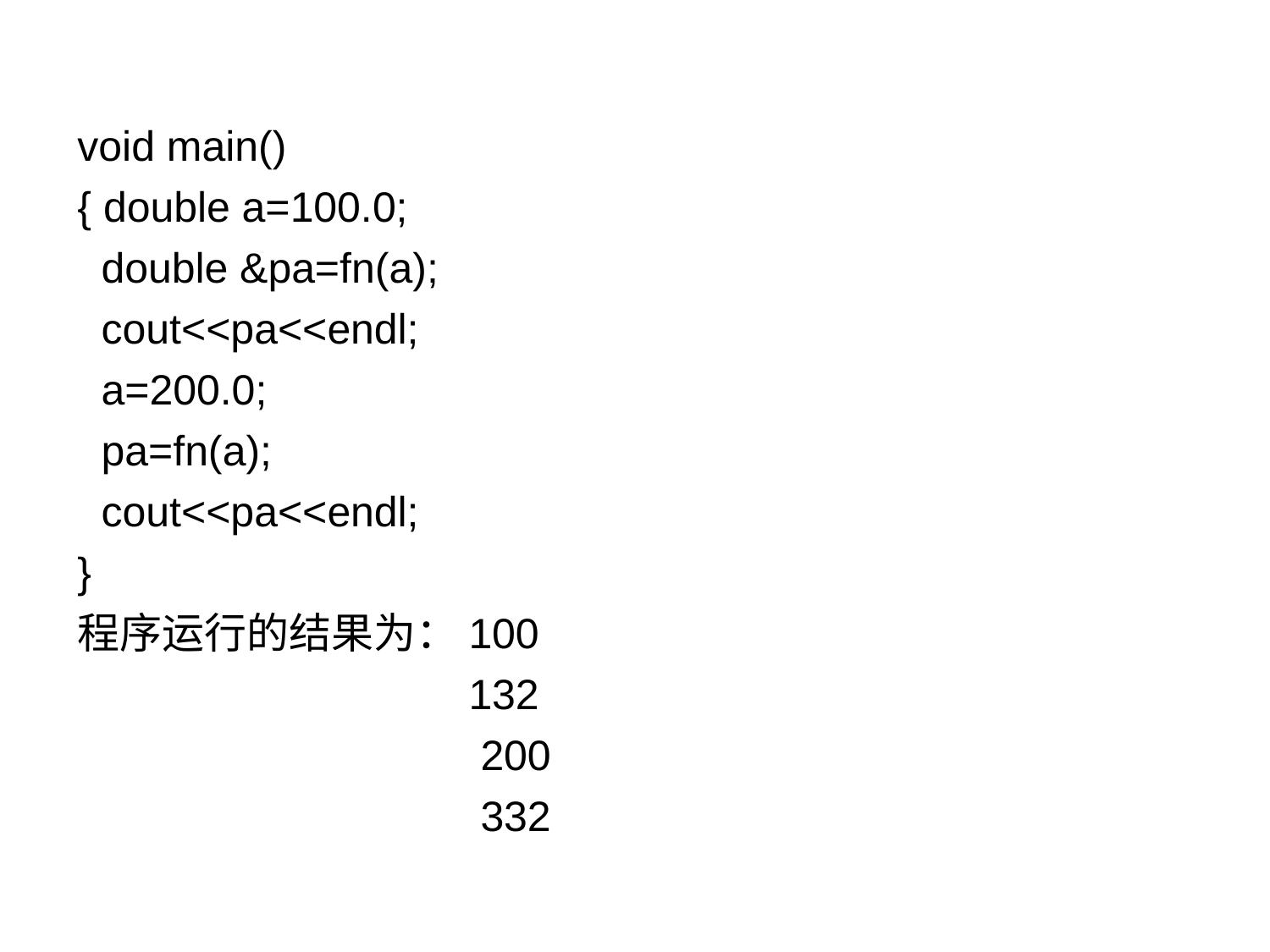

void main()
{ double a=100.0;
  double &pa=fn(a);
  cout<<pa<<endl;
  a=200.0;
  pa=fn(a);
  cout<<pa<<endl;
}
程序运行的结果为：100
                                 132
                                  200
                                  332